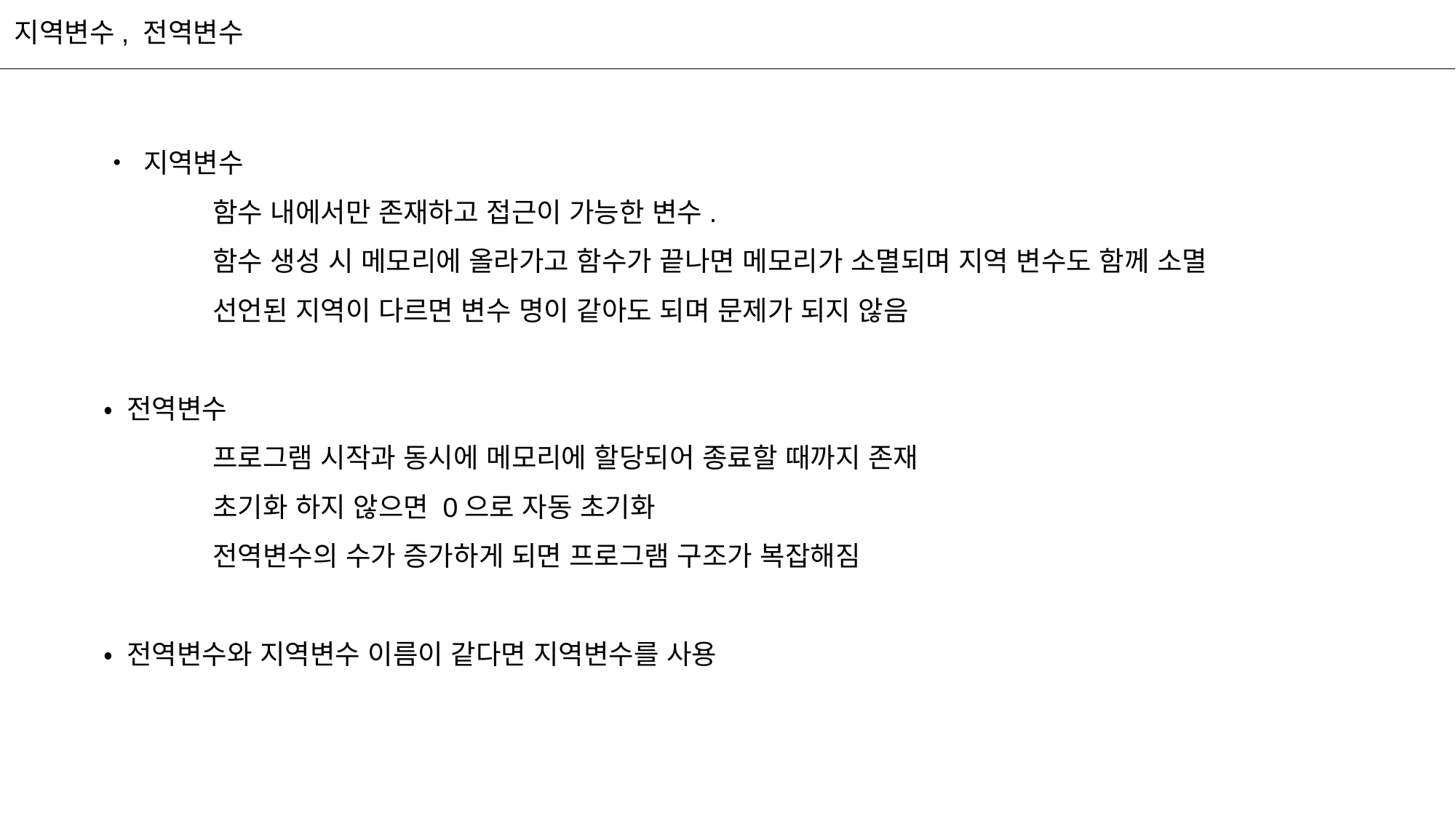

지역변수, 전역변수
• 지역변수
	함수 내에서만 존재하고 접근이 가능한 변수.
	함수 생성 시 메모리에 올라가고 함수가 끝나면 메모리가 소멸되며 지역 변수도 함께 소멸
	선언된 지역이 다르면 변수 명이 같아도 되며 문제가 되지 않음

• 전역변수
	프로그램 시작과 동시에 메모리에 할당되어 종료할 때까지 존재
	초기화 하지 않으면 0으로 자동 초기화
	전역변수의 수가 증가하게 되면 프로그램 구조가 복잡해짐

• 전역변수와 지역변수 이름이 같다면 지역변수를 사용